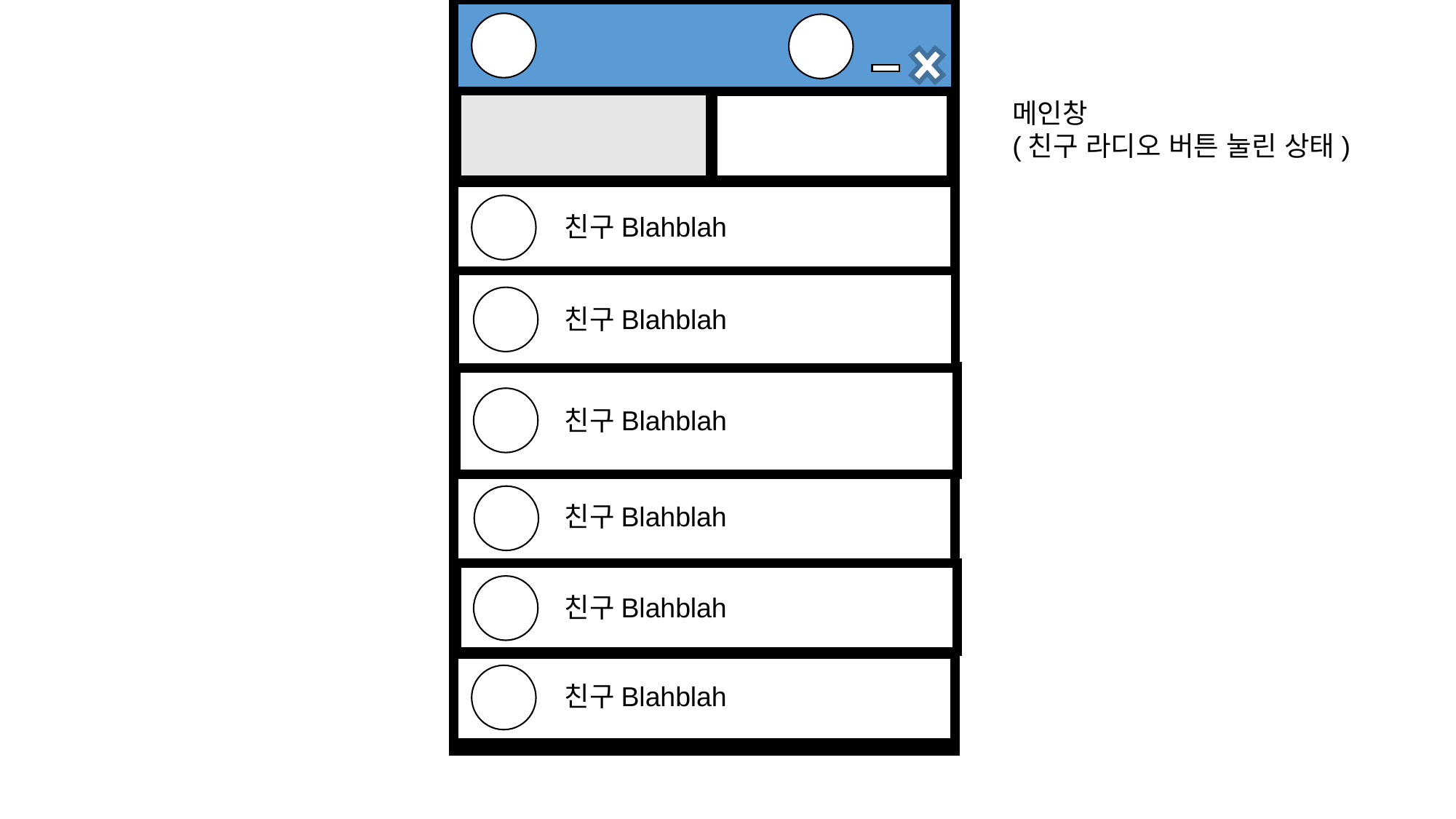

메인창
(친구 라디오 버튼 눌린 상태)

친구Blahblah

친구Blahblah

친구Blahblah

친구Blahblah

친구Blahblah

친구Blahblah